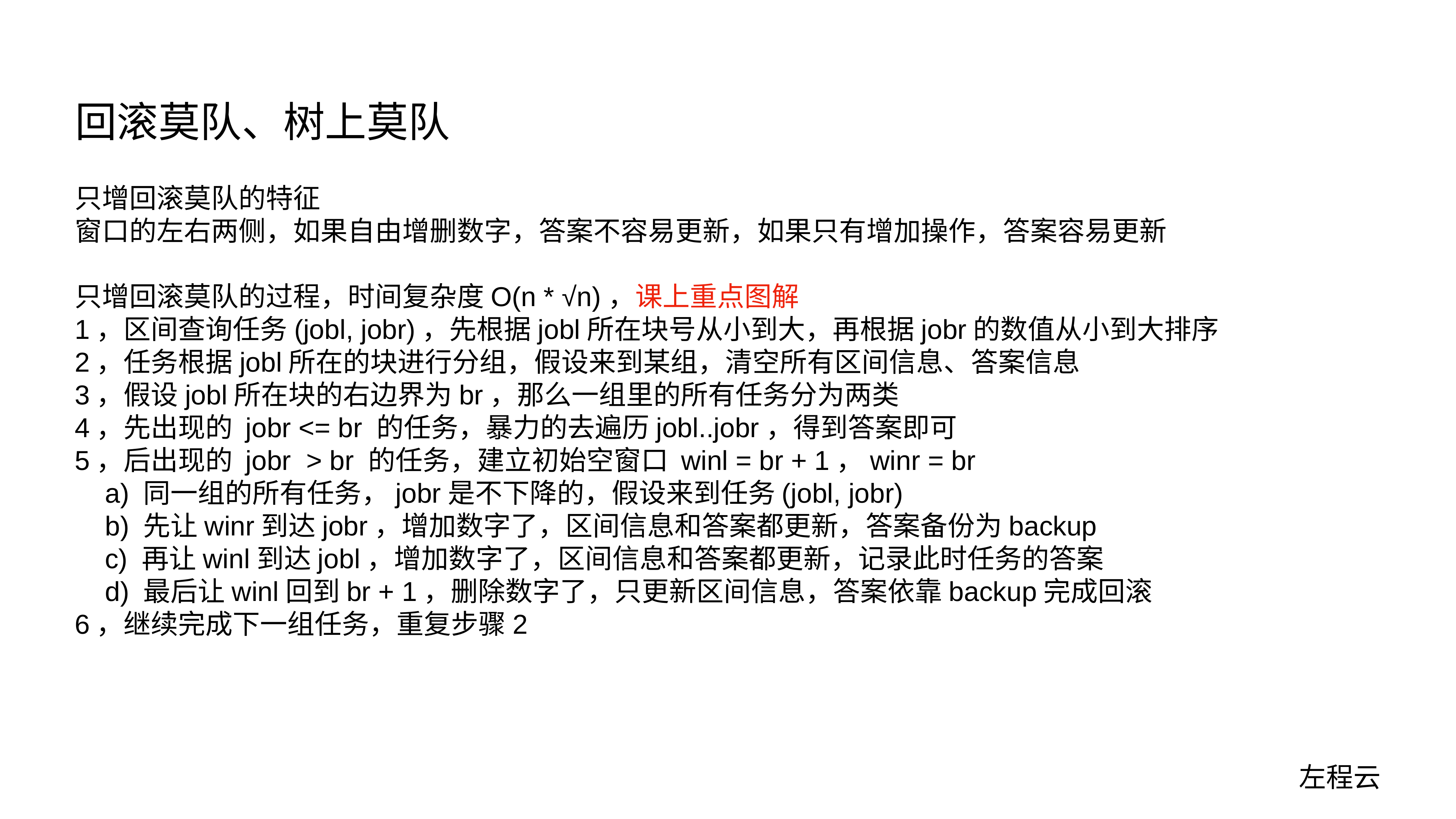

# 回滚莫队、树上莫队
只增回滚莫队的特征
窗口的左右两侧，如果自由增删数字，答案不容易更新，如果只有增加操作，答案容易更新

只增回滚莫队的过程，时间复杂度O(n * √n)，课上重点图解
1，区间查询任务(jobl, jobr)，先根据jobl所在块号从小到大，再根据jobr的数值从小到大排序
2，任务根据jobl所在的块进行分组，假设来到某组，清空所有区间信息、答案信息
3，假设jobl所在块的右边界为br，那么一组里的所有任务分为两类
4，先出现的 jobr <= br 的任务，暴力的去遍历jobl..jobr，得到答案即可
5，后出现的 jobr  > br 的任务，建立初始空窗口 winl = br + 1，winr = br
    a) 同一组的所有任务，jobr是不下降的，假设来到任务(jobl, jobr)
    b) 先让winr到达jobr，增加数字了，区间信息和答案都更新，答案备份为backup
    c) 再让winl到达jobl，增加数字了，区间信息和答案都更新，记录此时任务的答案
    d) 最后让winl回到br + 1，删除数字了，只更新区间信息，答案依靠backup完成回滚
6，继续完成下一组任务，重复步骤2
左程云